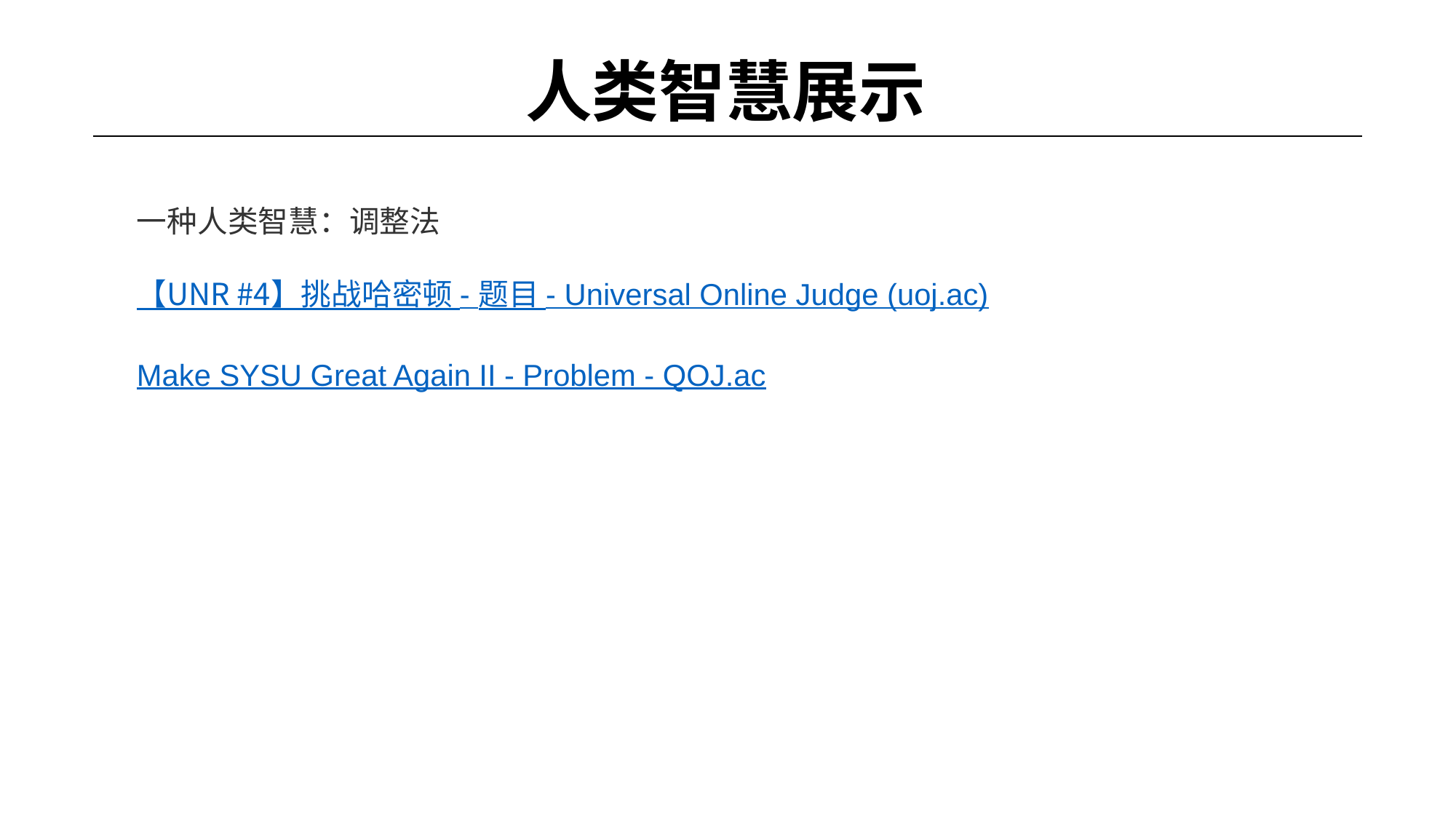

# 人类智慧展示
一种人类智慧：调整法

【UNR #4】挑战哈密顿 - 题目 - Universal Online Judge (uoj.ac)

Make SYSU Great Again II - Problem - QOJ.ac